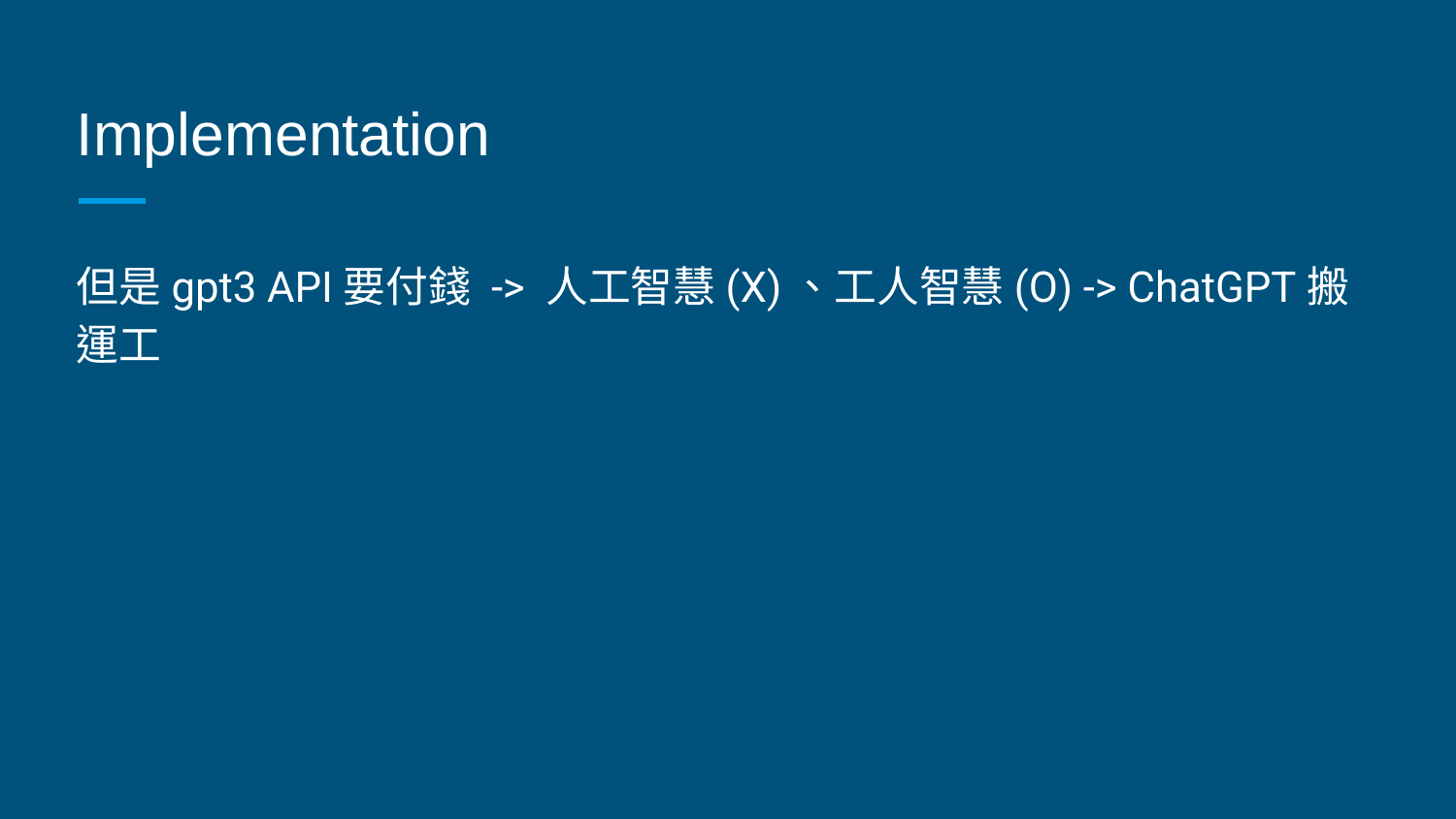

# Implementation
但是gpt3 API要付錢 -> 人工智慧(X)、工人智慧(O) -> ChatGPT搬運工